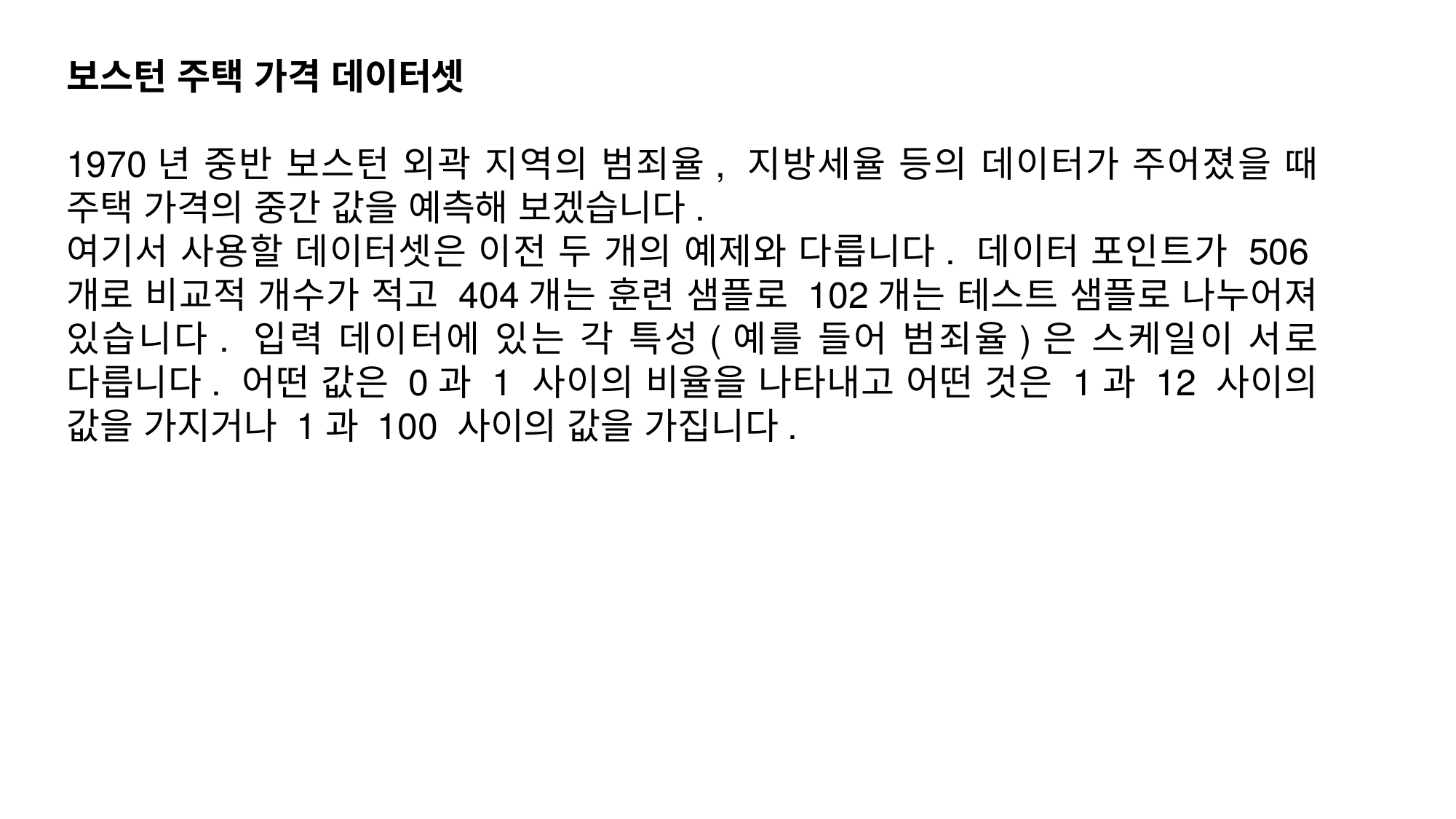

보스턴 주택 가격 데이터셋

1970년 중반 보스턴 외곽 지역의 범죄율, 지방세율 등의 데이터가 주어졌을 때 주택 가격의 중간 값을 예측해 보겠습니다.
여기서 사용할 데이터셋은 이전 두 개의 예제와 다릅니다. 데이터 포인트가 506개로 비교적 개수가 적고 404개는 훈련 샘플로 102개는 테스트 샘플로 나누어져 있습니다. 입력 데이터에 있는 각 특성(예를 들어 범죄율)은 스케일이 서로 다릅니다. 어떤 값은 0과 1 사이의 비율을 나타내고 어떤 것은 1과 12 사이의 값을 가지거나 1과 100 사이의 값을 가집니다.